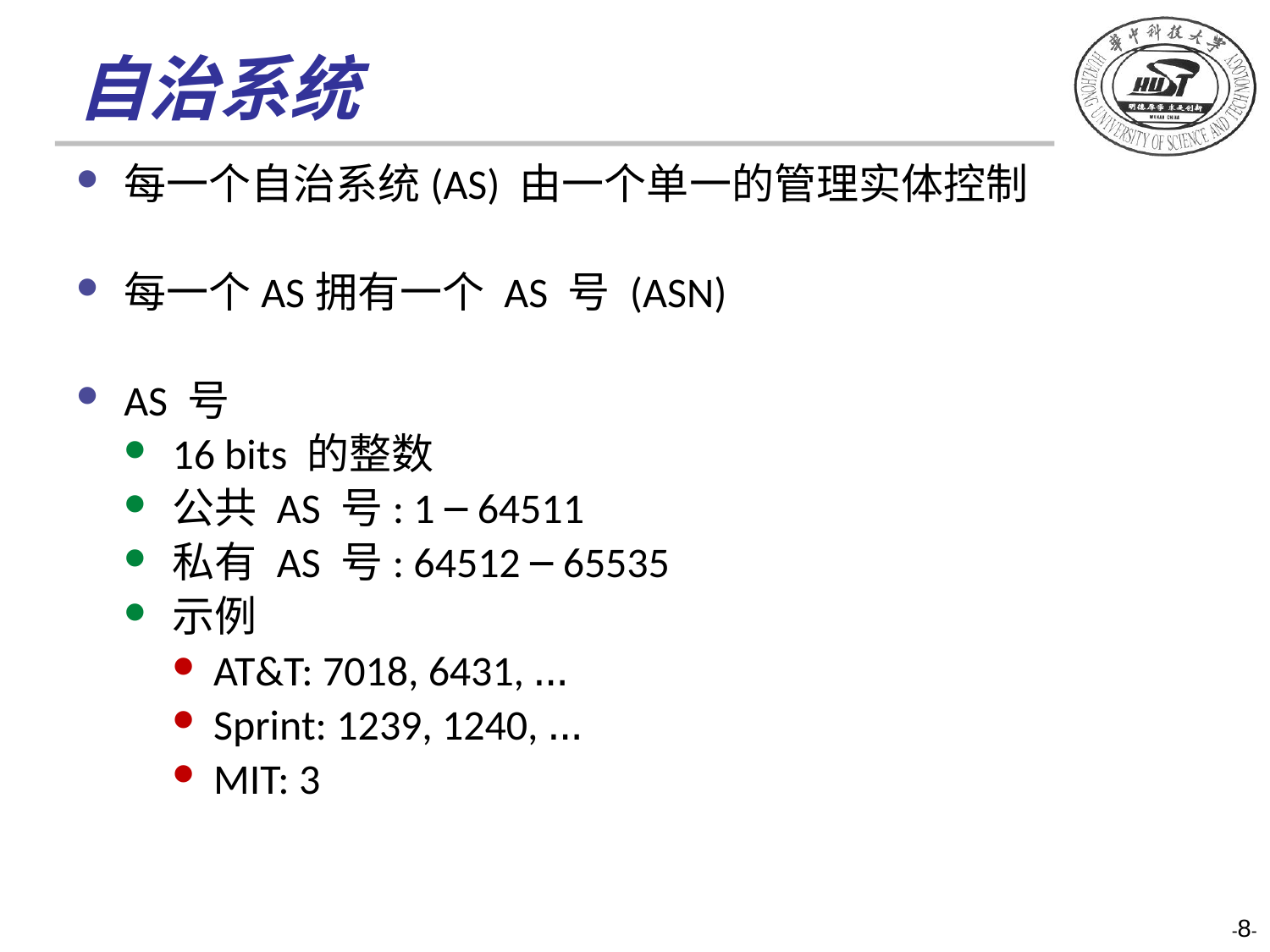

# 自治系统
每一个自治系统(AS) 由一个单一的管理实体控制

每一个AS拥有一个 AS 号 (ASN)

AS 号
16 bits 的整数
公共 AS 号: 1 – 64511
私有 AS 号: 64512 – 65535
示例
AT&T: 7018, 6431, …
Sprint: 1239, 1240, …
MIT: 3
-8-